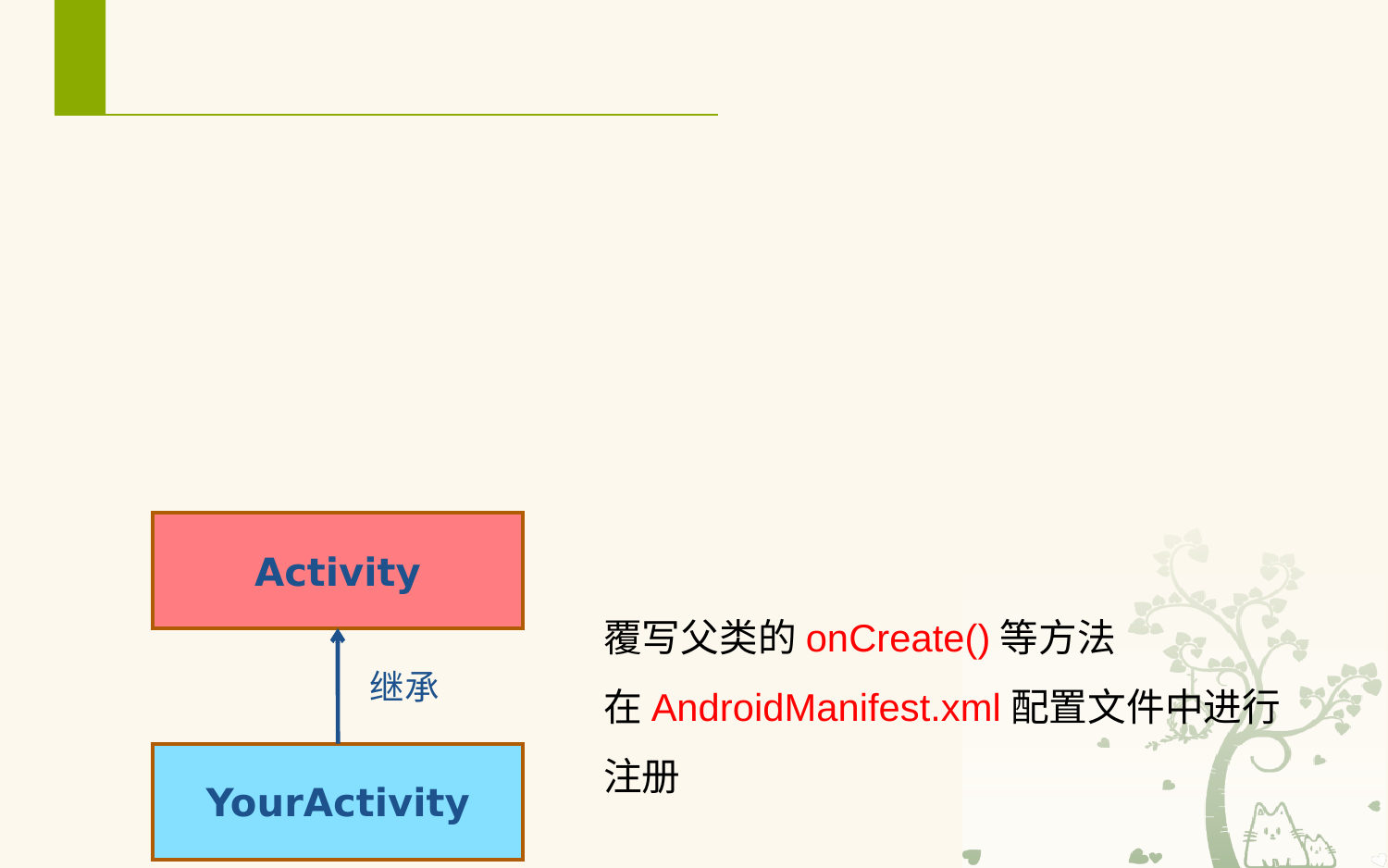

# 2  Activity的创建
Activity的创建步骤（手动）：
(1)定义一个类继承android.app.Activity或者其子类
(2)在res/layout目录下创建Activity对应的xml布局文件
(3)重写父类中的一些方法，如onCreate()等
(4)在AndroidManifest.xml文件中对定义的Activity进行配置
Activity
覆写父类的onCreate()等方法
在AndroidManifest.xml配置文件中进行注册
继承
YourActivity